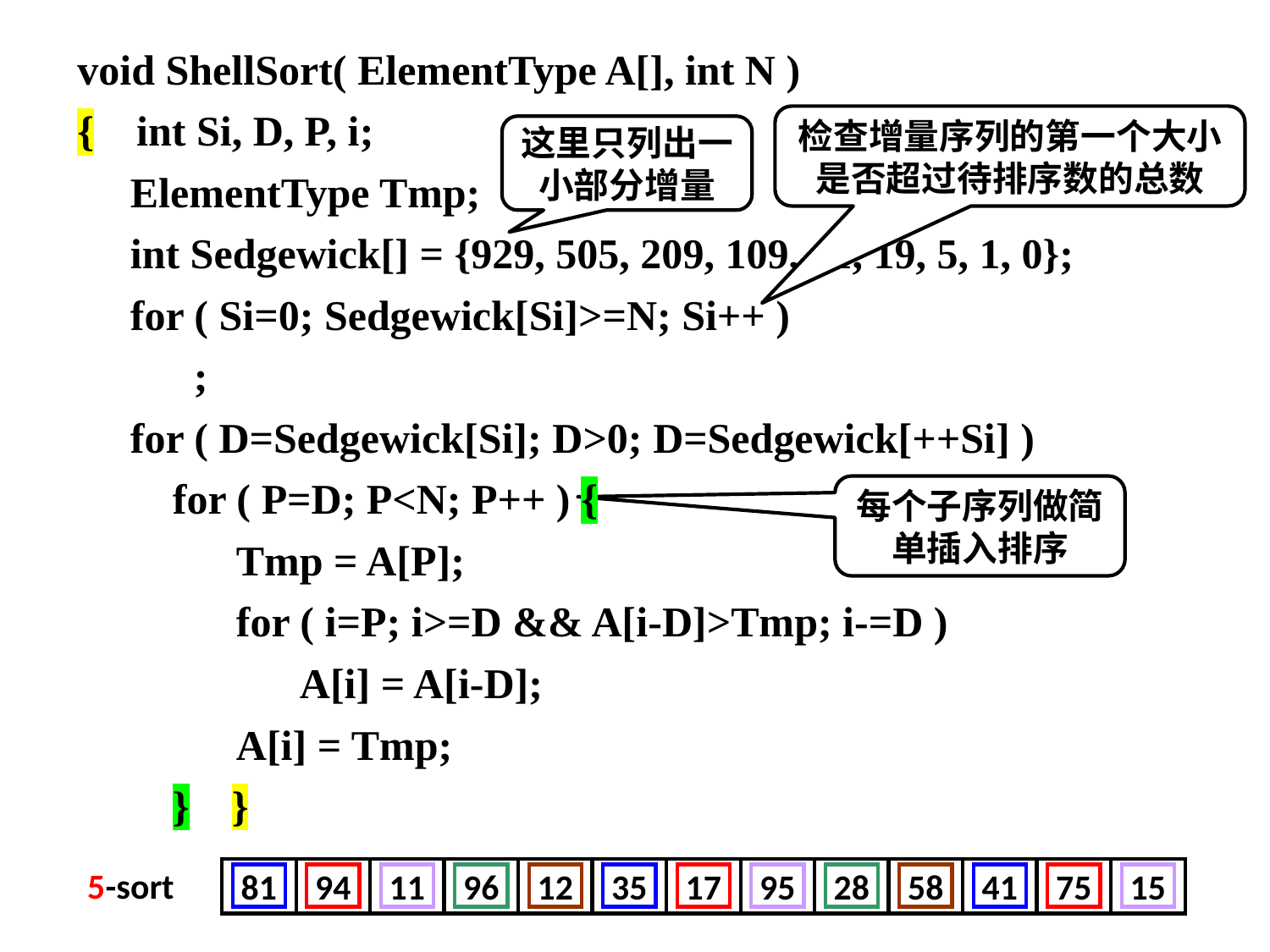

void ShellSort( ElementType A[], int N )
{    int Si, D, P, i;
     ElementType Tmp;
     int Sedgewick[] = {929, 505, 209, 109, 41, 19, 5, 1, 0};
     for ( Si=0; Sedgewick[Si]>=N; Si++ )
           ;
     for ( D=Sedgewick[Si]; D>0; D=Sedgewick[++Si] )
         for ( P=D; P<N; P++ ) {
               Tmp = A[P];
               for ( i=P; i>=D && A[i-D]>Tmp; i-=D )
                     A[i] = A[i-D];
               A[i] = Tmp;
         }    }
检查增量序列的第一个大小是否超过待排序数的总数
这里只列出一小部分增量
每个子序列做简单插入排序
5-sort
81
94
11
96
12
35
17
95
28
58
41
75
15